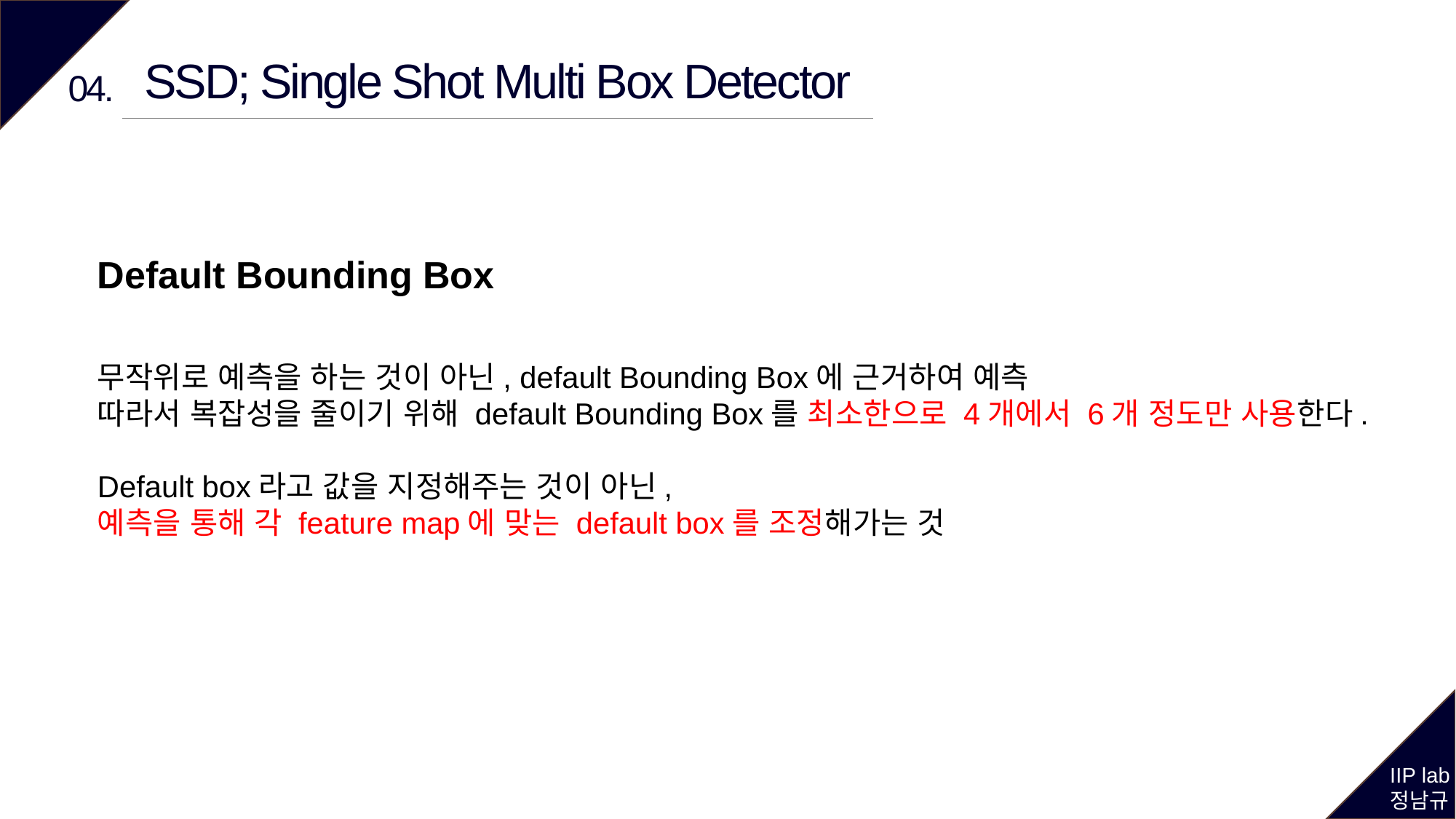

SSD; Single Shot Multi Box Detector
04.
Default Bounding Box

무작위로 예측을 하는 것이 아닌, default Bounding Box에 근거하여 예측
따라서 복잡성을 줄이기 위해 default Bounding Box를 최소한으로 4개에서 6개 정도만 사용한다.

Default box라고 값을 지정해주는 것이 아닌,
예측을 통해 각 feature map에 맞는 default box를 조정해가는 것
IIP lab
정남규